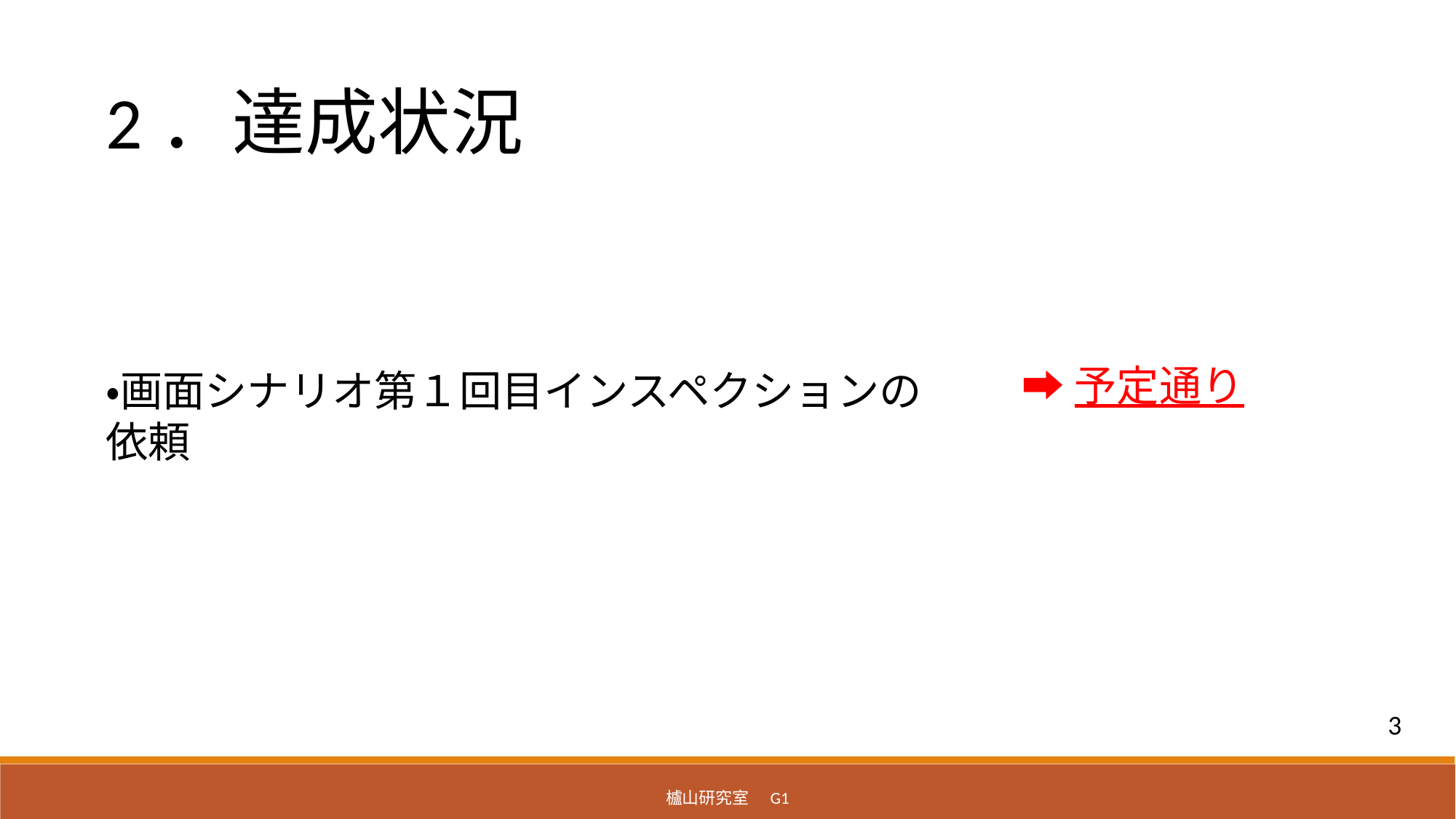

2．達成状況
➡予定通り
・画面シナリオ第１回目インスペクションの依頼

3
櫨山研究室　G1